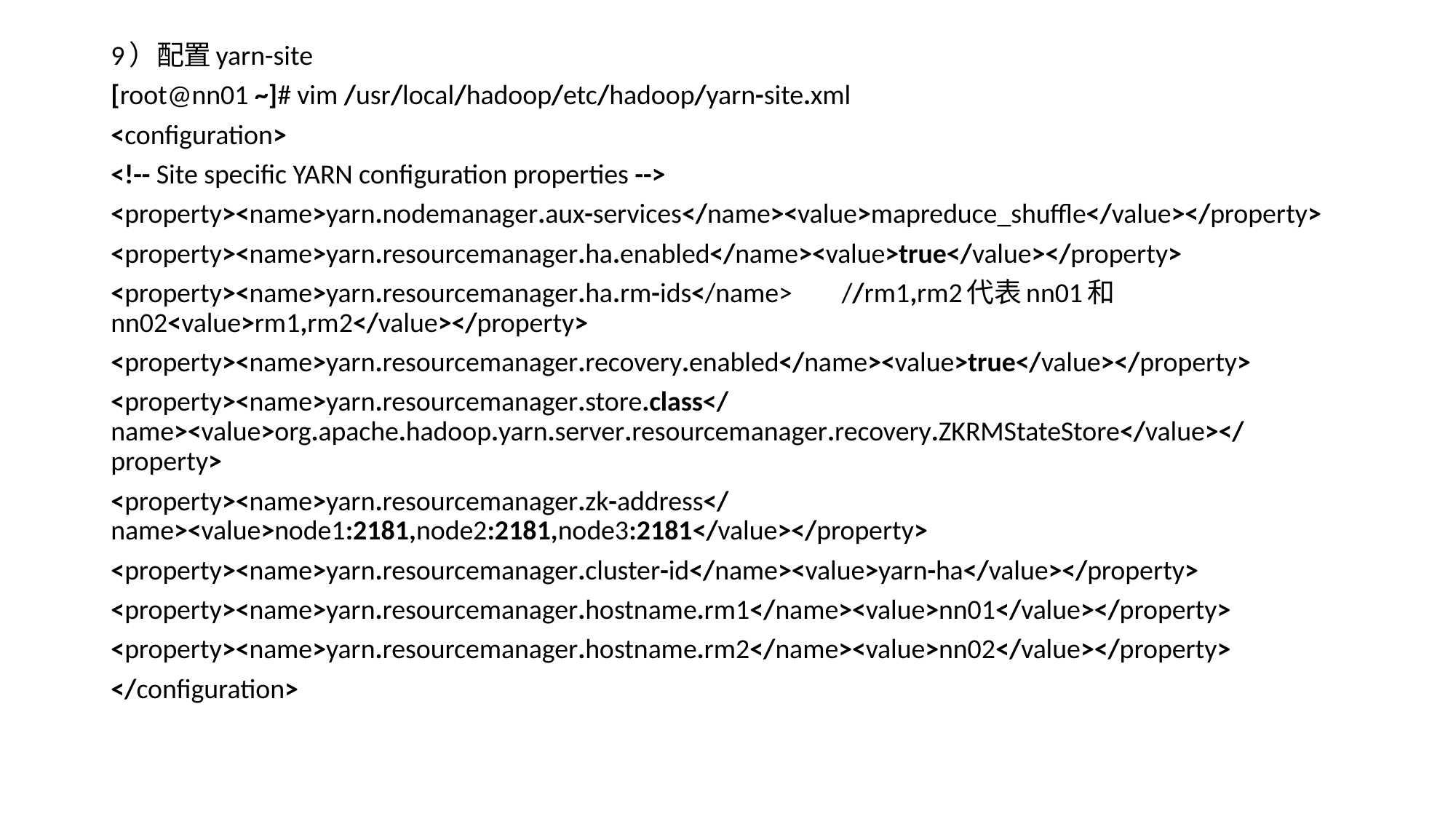

9）配置yarn-site
[root@nn01 ~]# vim /usr/local/hadoop/etc/hadoop/yarn-site.xml
<configuration>
<!-- Site specific YARN configuration properties -->
<property><name>yarn.nodemanager.aux-services</name><value>mapreduce_shuffle</value></property>
<property><name>yarn.resourcemanager.ha.enabled</name><value>true</value></property>
<property><name>yarn.resourcemanager.ha.rm-ids</name>        //rm1,rm2代表nn01和nn02<value>rm1,rm2</value></property>
<property><name>yarn.resourcemanager.recovery.enabled</name><value>true</value></property>
<property><name>yarn.resourcemanager.store.class</name><value>org.apache.hadoop.yarn.server.resourcemanager.recovery.ZKRMStateStore</value></property>
<property><name>yarn.resourcemanager.zk-address</name><value>node1:2181,node2:2181,node3:2181</value></property>
<property><name>yarn.resourcemanager.cluster-id</name><value>yarn-ha</value></property>
<property><name>yarn.resourcemanager.hostname.rm1</name><value>nn01</value></property>
<property><name>yarn.resourcemanager.hostname.rm2</name><value>nn02</value></property>
</configuration>